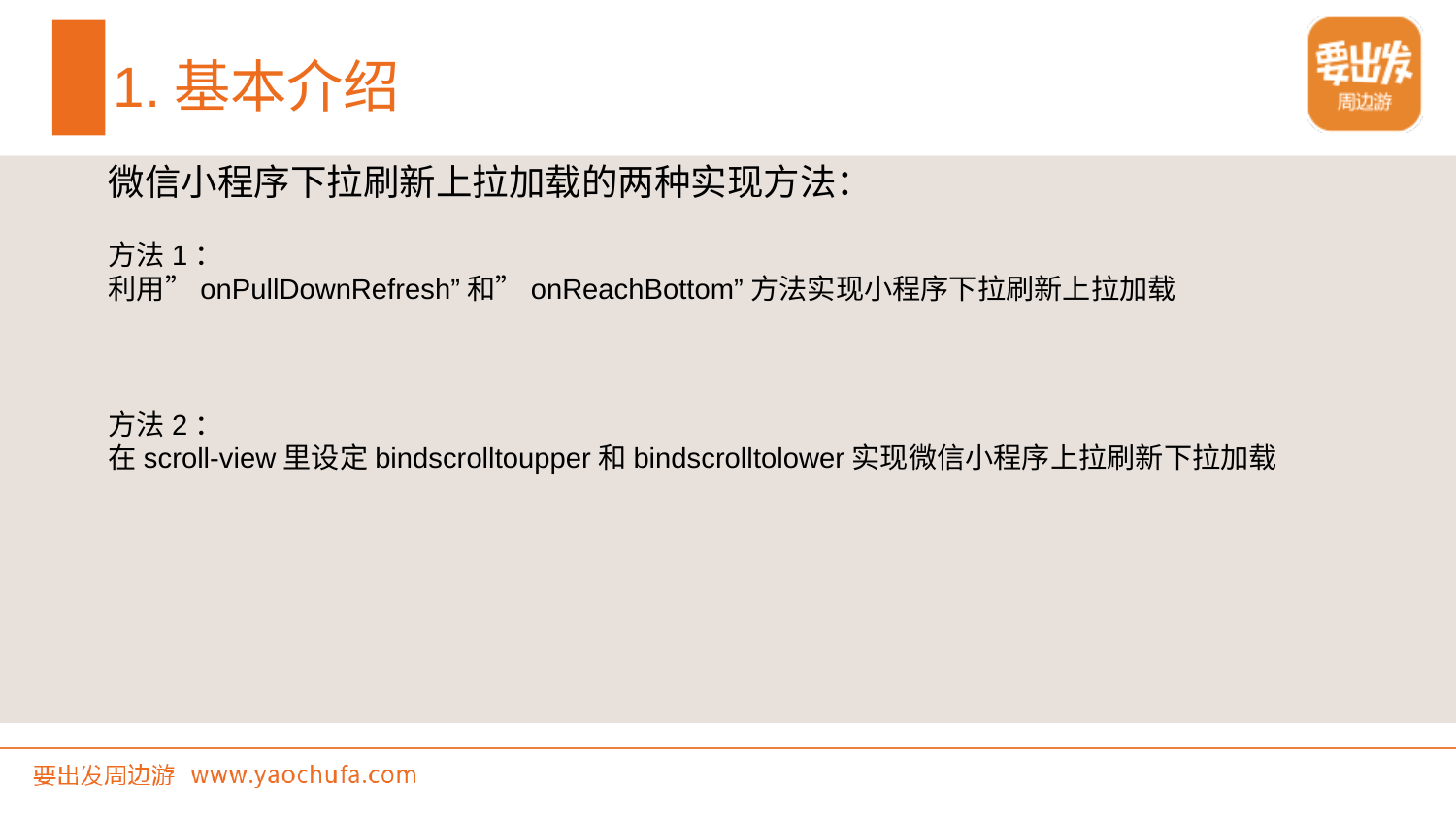

1.基本介绍
微信小程序下拉刷新上拉加载的两种实现方法：

方法1：
利用”onPullDownRefresh”和”onReachBottom”方法实现小程序下拉刷新上拉加载

方法2：
在scroll-view里设定bindscrolltoupper和bindscrolltolower实现微信小程序上拉刷新下拉加载